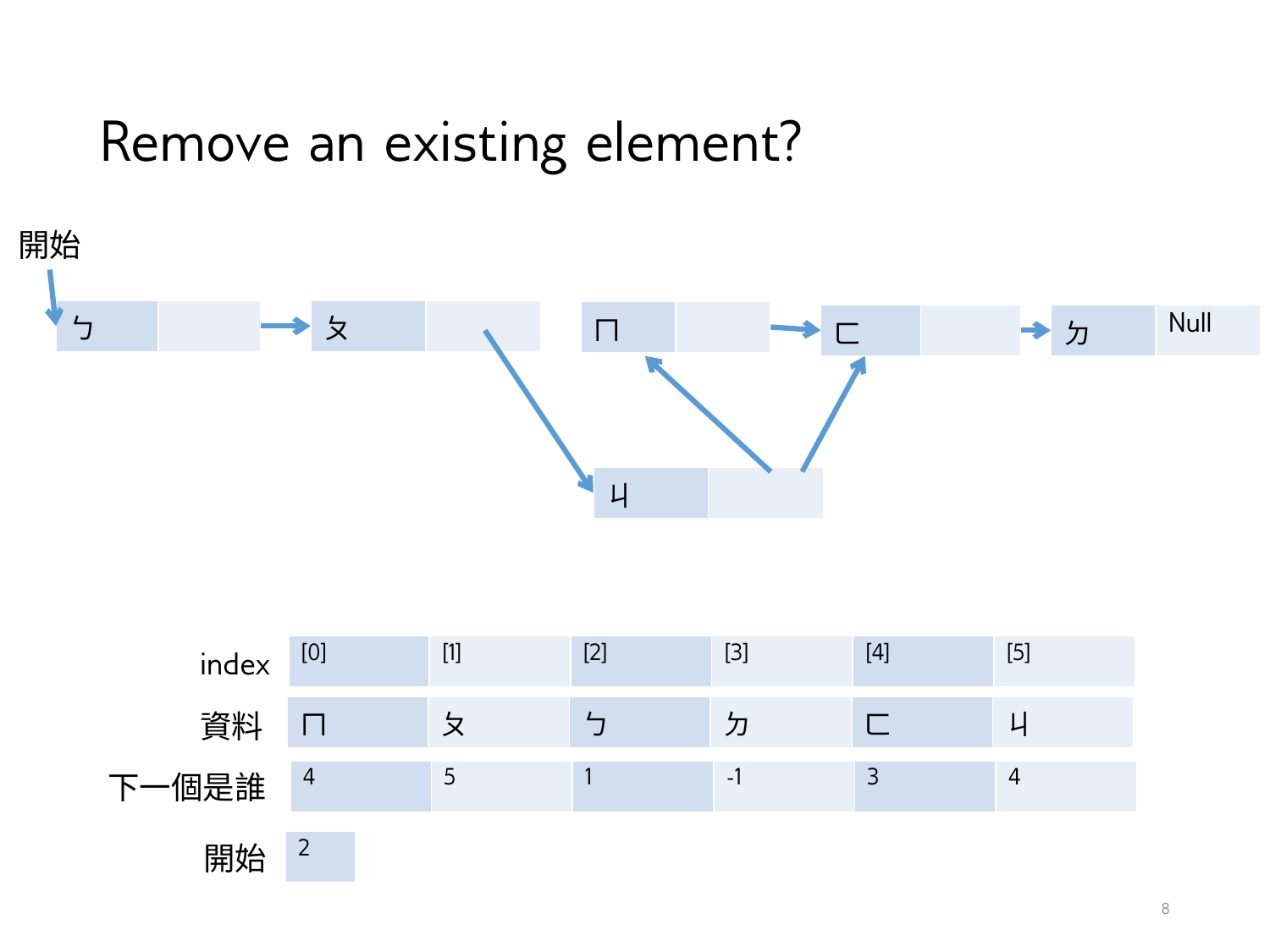

# Remove an existing element?
開始
| ㄅ |  |
| --- | --- |
| ㄆ |  |
| --- | --- |
| ㄇ |  |
| --- | --- |
| ㄈ |  |
| --- | --- |
| ㄉ | Null |
| --- | --- |
| ㄐ |  |
| --- | --- |
| [0] | [1] | [2] | [3] | [4] | [5] |
| --- | --- | --- | --- | --- | --- |
index
| ㄇ | ㄆ | ㄅ | ㄉ | ㄈ | ㄐ |
| --- | --- | --- | --- | --- | --- |
資料
| 4 | 5 | 1 | -1 | 3 | 4 |
| --- | --- | --- | --- | --- | --- |
| 4 | 5 | 1 | -1 | 3 | 0 |
| --- | --- | --- | --- | --- | --- |
下一個是誰
| 2 |
| --- |
開始
8